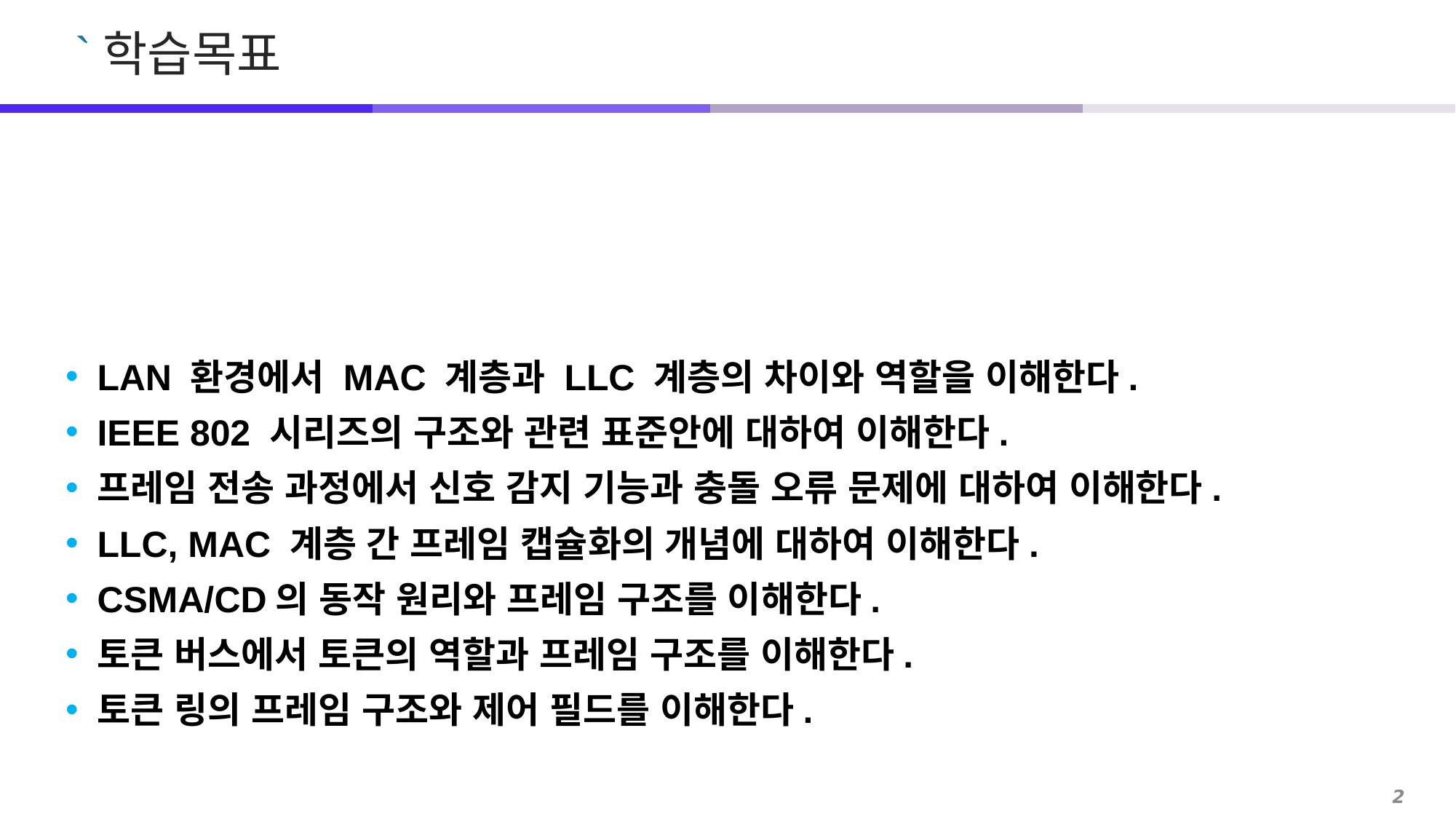

LAN 환경에서 MAC 계층과 LLC 계층의 차이와 역할을 이해한다.
IEEE 802 시리즈의 구조와 관련 표준안에 대하여 이해한다.
프레임 전송 과정에서 신호 감지 기능과 충돌 오류 문제에 대하여 이해한다.
LLC, MAC 계층 간 프레임 캡슐화의 개념에 대하여 이해한다.
CSMA/CD의 동작 원리와 프레임 구조를 이해한다.
토큰 버스에서 토큰의 역할과 프레임 구조를 이해한다.
토큰 링의 프레임 구조와 제어 필드를 이해한다.